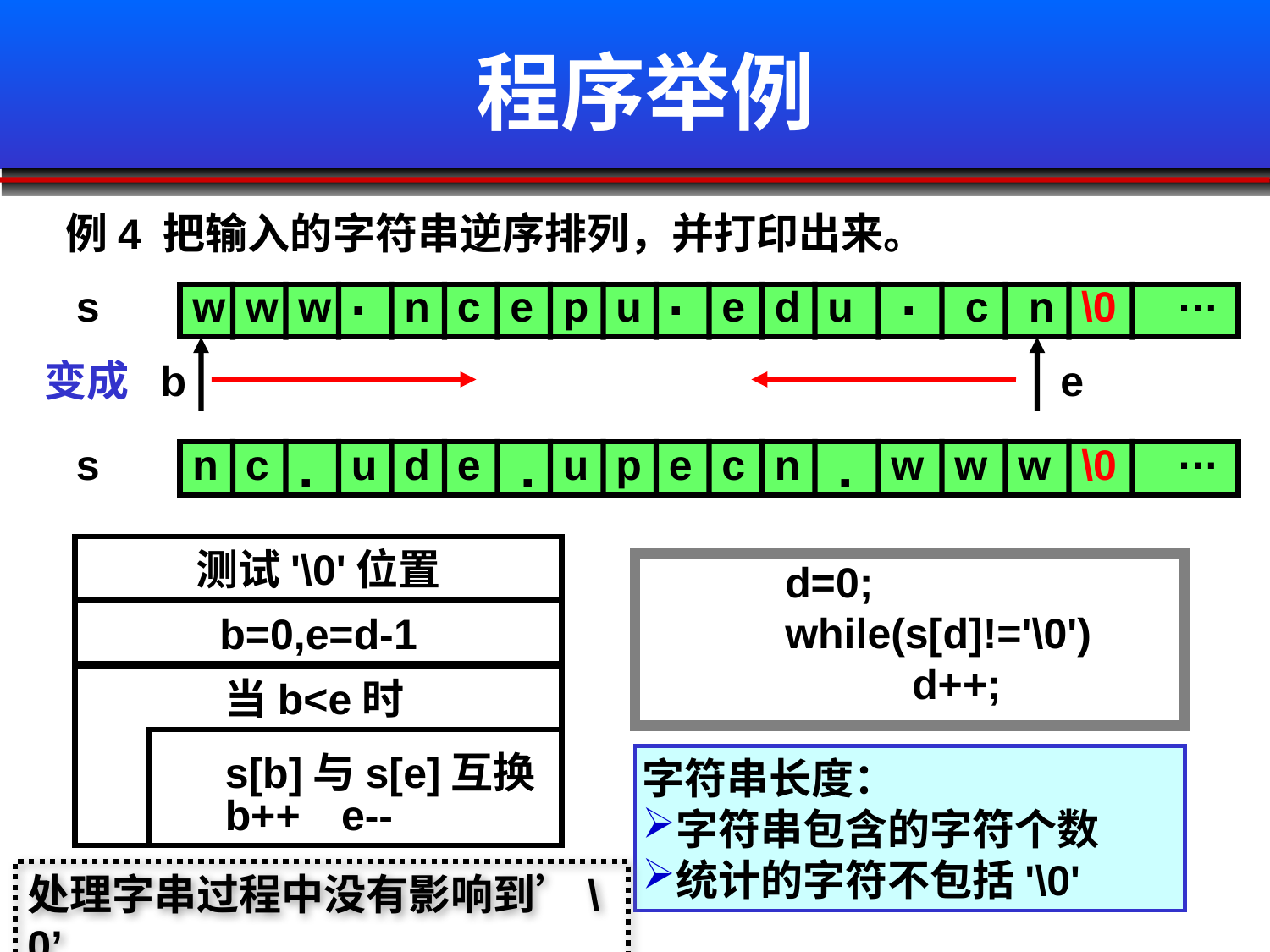

# 程序举例
例4 把输入的字符串逆序排列，并打印出来。
.
.
.
…

s
w
w
w
n
c
e
p
u
e
d
u
c
n
\0

变成
b
e

…

.
.
.
s
n
c
u
d
e
u
p
e
c
n
w
w
w
\0
测试'\0'位置
	d=0;
	while(s[d]!='\0')
		d++;

b=0,e=d-1

当b<e时

s[b]与s[e]互换
字符串长度：
字符串包含的字符个数
统计的字符不包括'\0'
b++
e--
处理字串过程中没有影响到’\0’